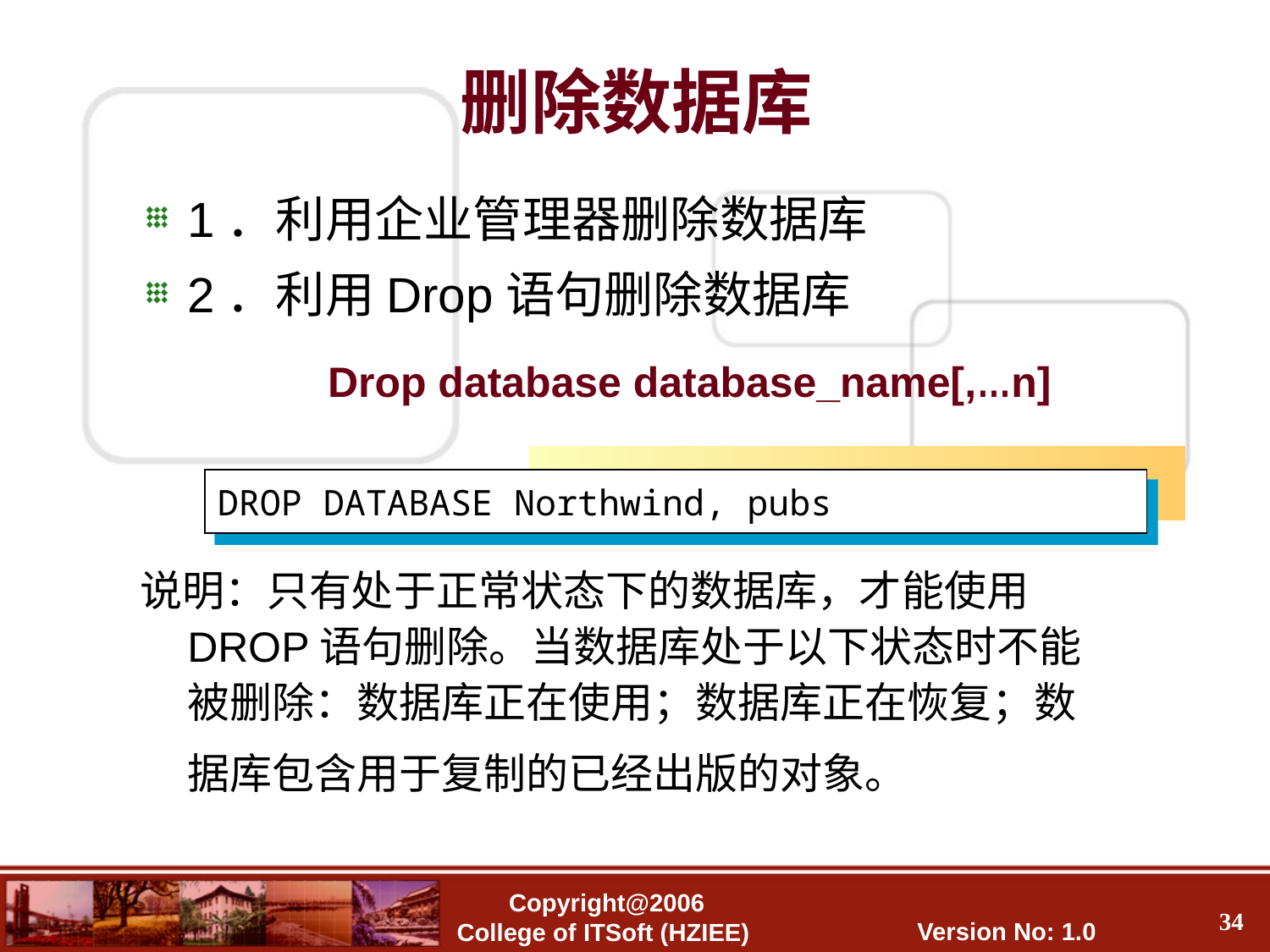

删除数据库
1．利用企业管理器删除数据库
2．利用Drop语句删除数据库
            Drop database database_name[,…n]

说明：只有处于正常状态下的数据库，才能使用DROP语句删除。当数据库处于以下状态时不能被删除：数据库正在使用；数据库正在恢复；数据库包含用于复制的已经出版的对象。

DROP DATABASE Northwind, pubs